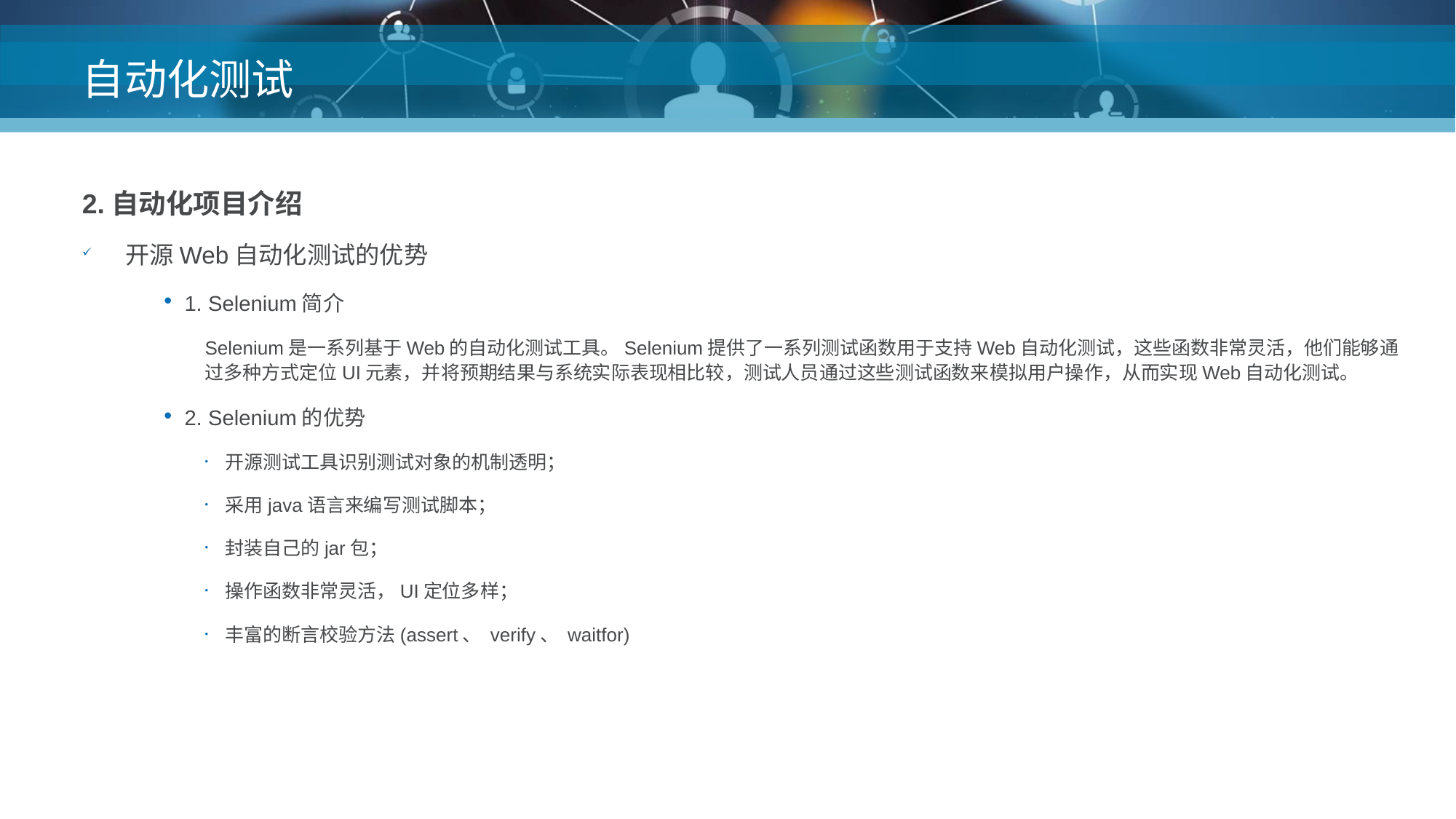

自动化测试
2.自动化项目介绍
开源Web自动化测试的优势
1. Selenium简介
Selenium是一系列基于Web的自动化测试工具。Selenium提供了一系列测试函数用于支持Web自动化测试，这些函数非常灵活，他们能够通过多种方式定位UI元素，并将预期结果与系统实际表现相比较，测试人员通过这些测试函数来模拟用户操作，从而实现Web自动化测试。
2. Selenium的优势
开源测试工具识别测试对象的机制透明；
采用java语言来编写测试脚本；
封装自己的jar包；
操作函数非常灵活，UI定位多样；
丰富的断言校验方法(assert、 verify、 waitfor)